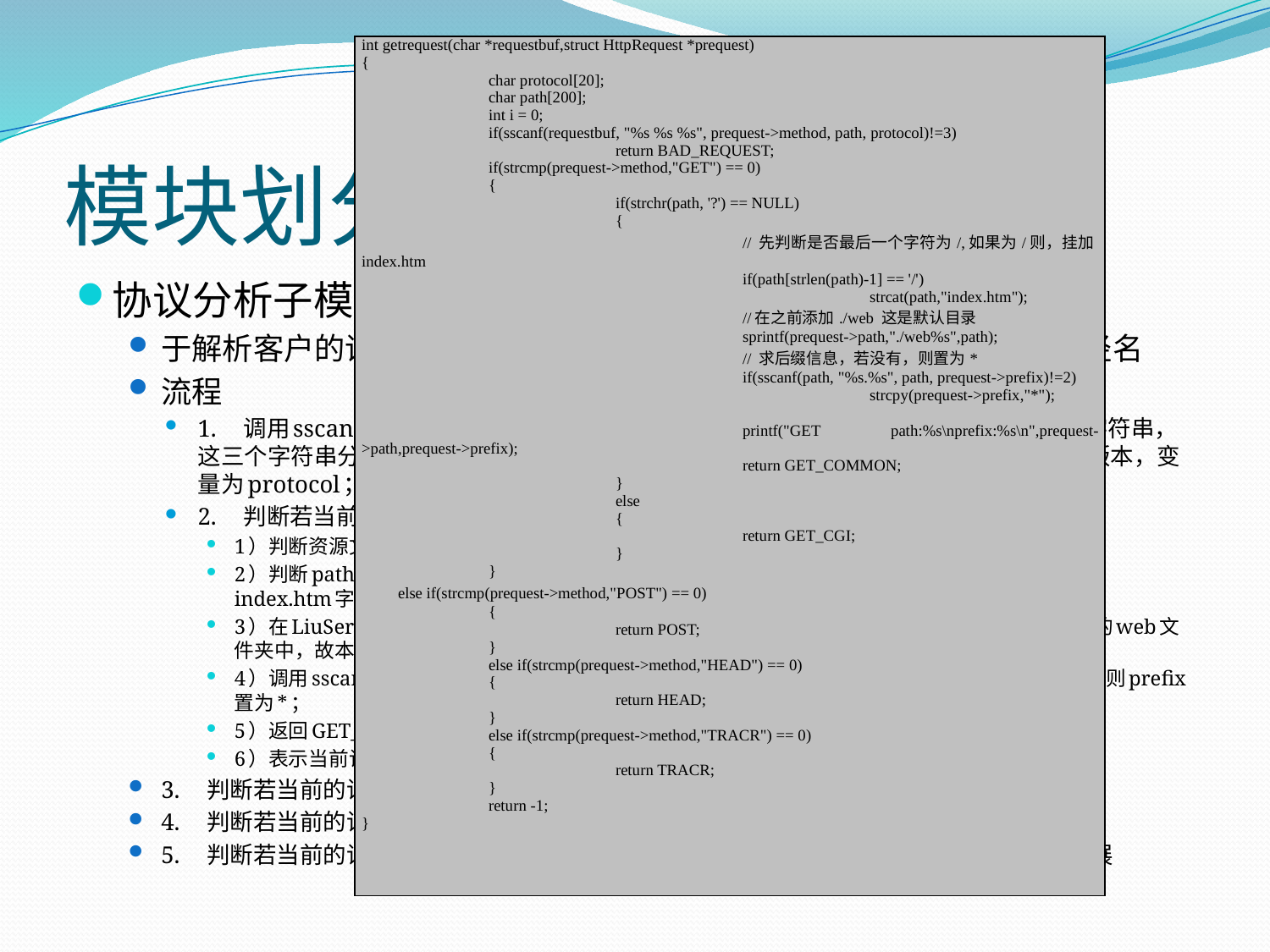

| int getrequest(char \*requestbuf,struct HttpRequest \*prequest) { char protocol[20]; char path[200]; int i = 0; if(sscanf(requestbuf, "%s %s %s", prequest->method, path, protocol)!=3) return BAD\_REQUEST; if(strcmp(prequest->method,"GET") == 0) { if(strchr(path, '?') == NULL) { // 先判断是否最后一个字符为/,如果为/则，挂加index.htm if(path[strlen(path)-1] == '/') strcat(path,"index.htm"); //在之前添加./web 这是默认目录 sprintf(prequest->path,"./web%s",path); // 求后缀信息，若没有，则置为\* if(sscanf(path, "%s.%s", path, prequest->prefix)!=2) strcpy(prequest->prefix,"\*"); printf("GET path:%s\nprefix:%s\n",prequest->path,prequest->prefix); return GET\_COMMON; } else { return GET\_CGI; } } 　　else if(strcmp(prequest->method,"POST") == 0) { return POST; } else if(strcmp(prequest->method,"HEAD") == 0) { return HEAD; } else if(strcmp(prequest->method,"TRACR") == 0) { return TRACR; } return -1; } |
| --- |
# 模块划分之业务管理模块
协议分析子模块
于解析客户的请求信息的首行，即解析它的请求方法以及请求资源路径名
流程
1.　调用sscanf函数，判断首行是否满足%s %s %s的格式，若满足则分别提取出三个字符串，这三个字符串分别对应请求方法，变量为method、资源文件名, ，变量为path、协议版本，变量为protocol；否则，返回BAD_REQUEST；
2.　判断若当前的请求方法为GET，则按如下流程进行解析资源文件名，后缀名等信息：
1）判断资源文件名即path中是否含有字符?，若存在，则转向6），否则转向2）；
2）判断path的最后一个字符是否为/,若为/,则表示其请求的是该目录中的首页文件，要为其拼接index.htm字符串，即调用strcat函数，拼接资源文件名；
3）在LiuServer中所有的资源文件，默认存放根目录为LiuServer可执行文件所在的同级目录里的web文件夹中，故本步骤是拼接相对目录，待添加的串为./web；
4）调用sscanf函数，按%s.%s的格式，取出后缀名，并存放在prefix变量中，若不满足该格式，则prefix置为*；
5）返回GET_COMMON，用于标识当前为GET请求；
6）表示当前请求的是GET的CGI功能，由于当前版本不支持CGI功能，故只返回GET_CGI。
3.　判断若当前的请求方法为POST，由于当前版本不支持POST功能，只是提供接口扩展；
4.　判断若当前的请求方法为HEAD，由于当前版本不支持HEAD功能，只是提供接口扩展；
5.　判断若当前的请求方法为TRACE，由于当前版本不支持TRACE功能，只是提供接口扩展